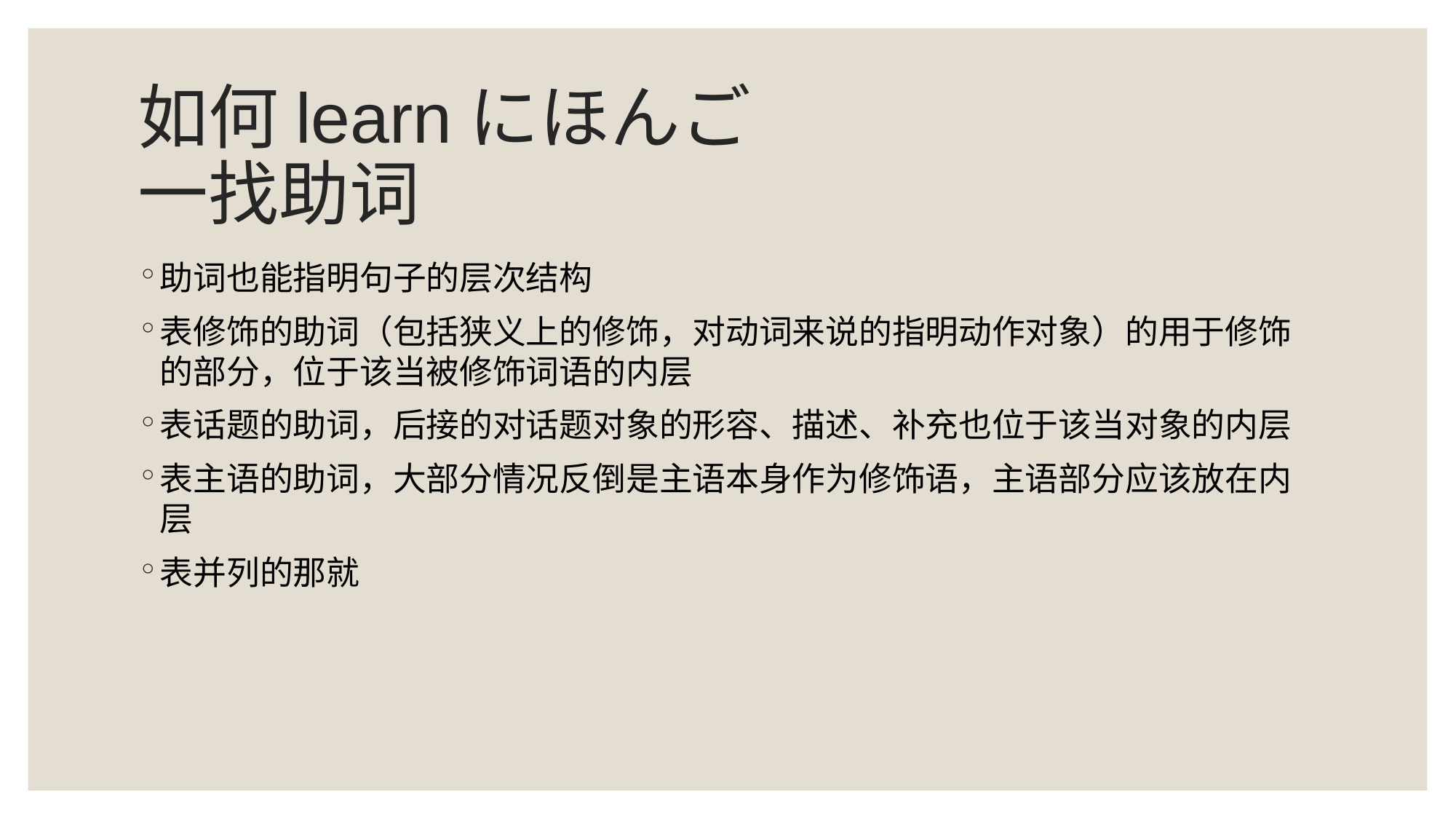

# 如何learnにほんご 一找助词
助词也能指明句子的层次结构
表修饰的助词（包括狭义上的修饰，对动词来说的指明动作对象）的用于修饰的部分，位于该当被修饰词语的内层
表话题的助词，后接的对话题对象的形容、描述、补充也位于该当对象的内层
表主语的助词，大部分情况反倒是主语本身作为修饰语，主语部分应该放在内层
表并列的那就